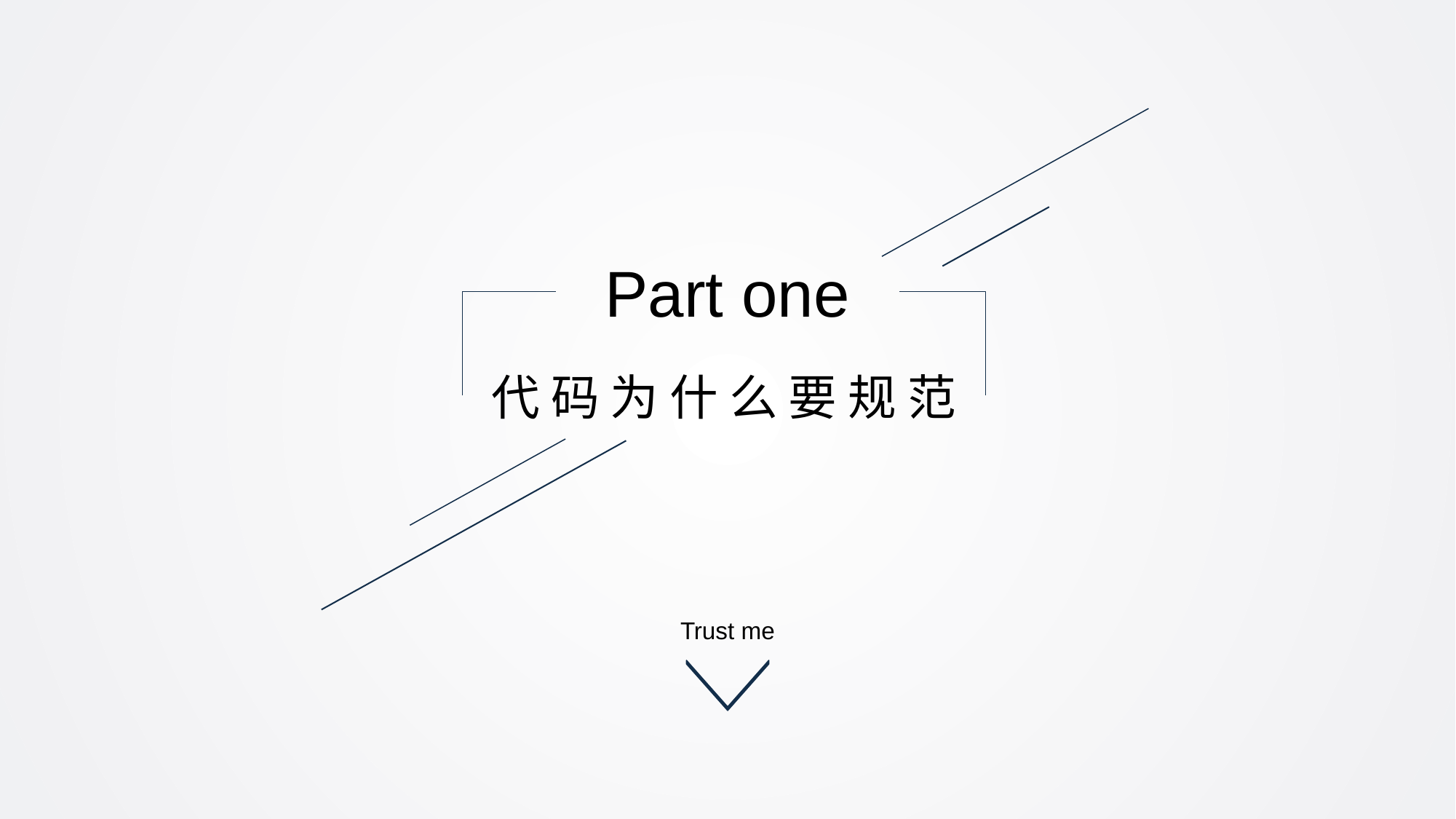

Part one
代 码 为 什 么 要 规 范
Trust me